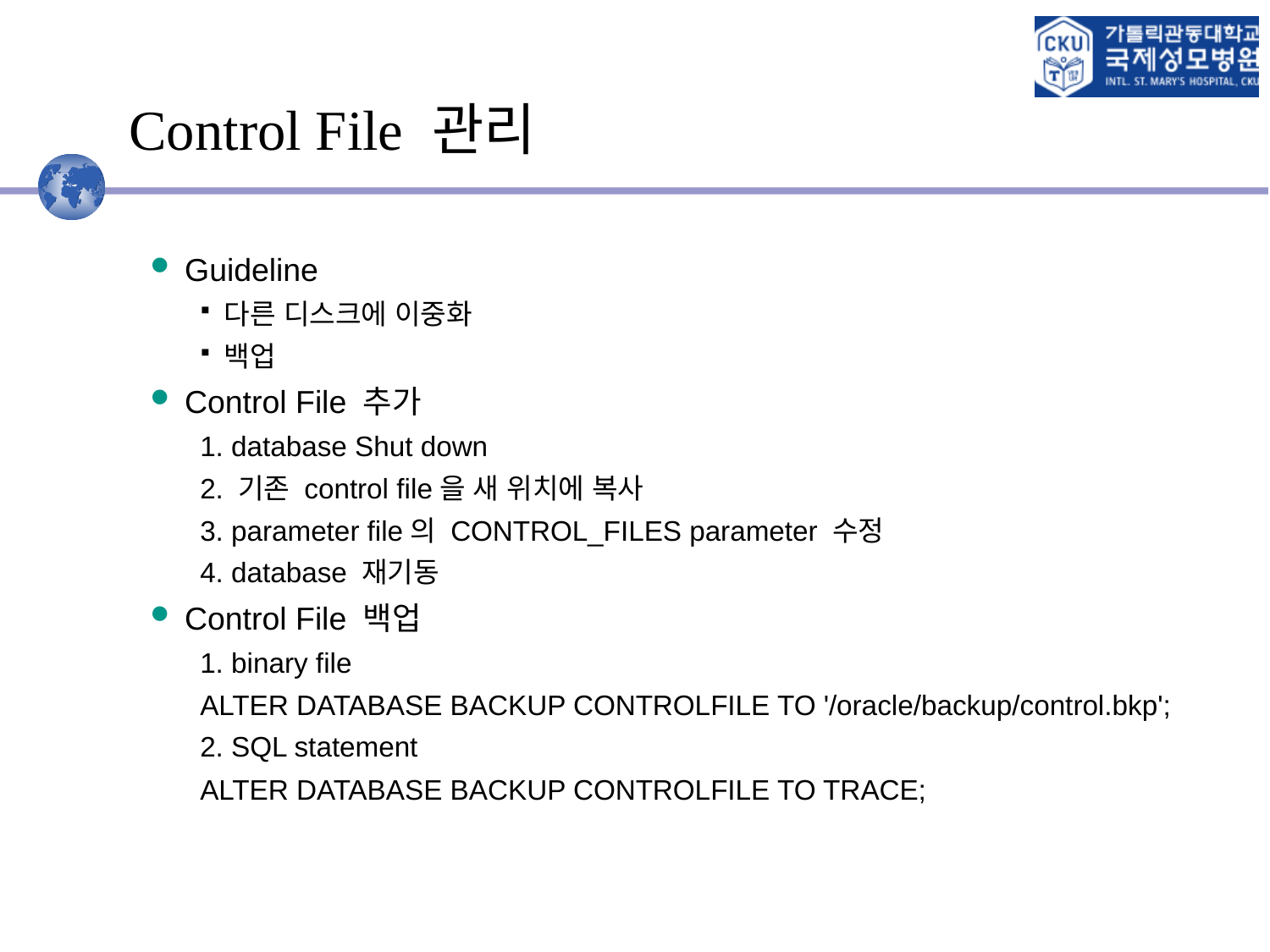

# Control File 관리

 Guideline
다른 디스크에 이중화
백업
 Control File 추가
1. database Shut down
2. 기존 control file을 새 위치에 복사
3. parameter file의 CONTROL_FILES parameter 수정
4. database 재기동
 Control File 백업
1. binary file
ALTER DATABASE BACKUP CONTROLFILE TO '/oracle/backup/control.bkp';
2. SQL statement
ALTER DATABASE BACKUP CONTROLFILE TO TRACE;